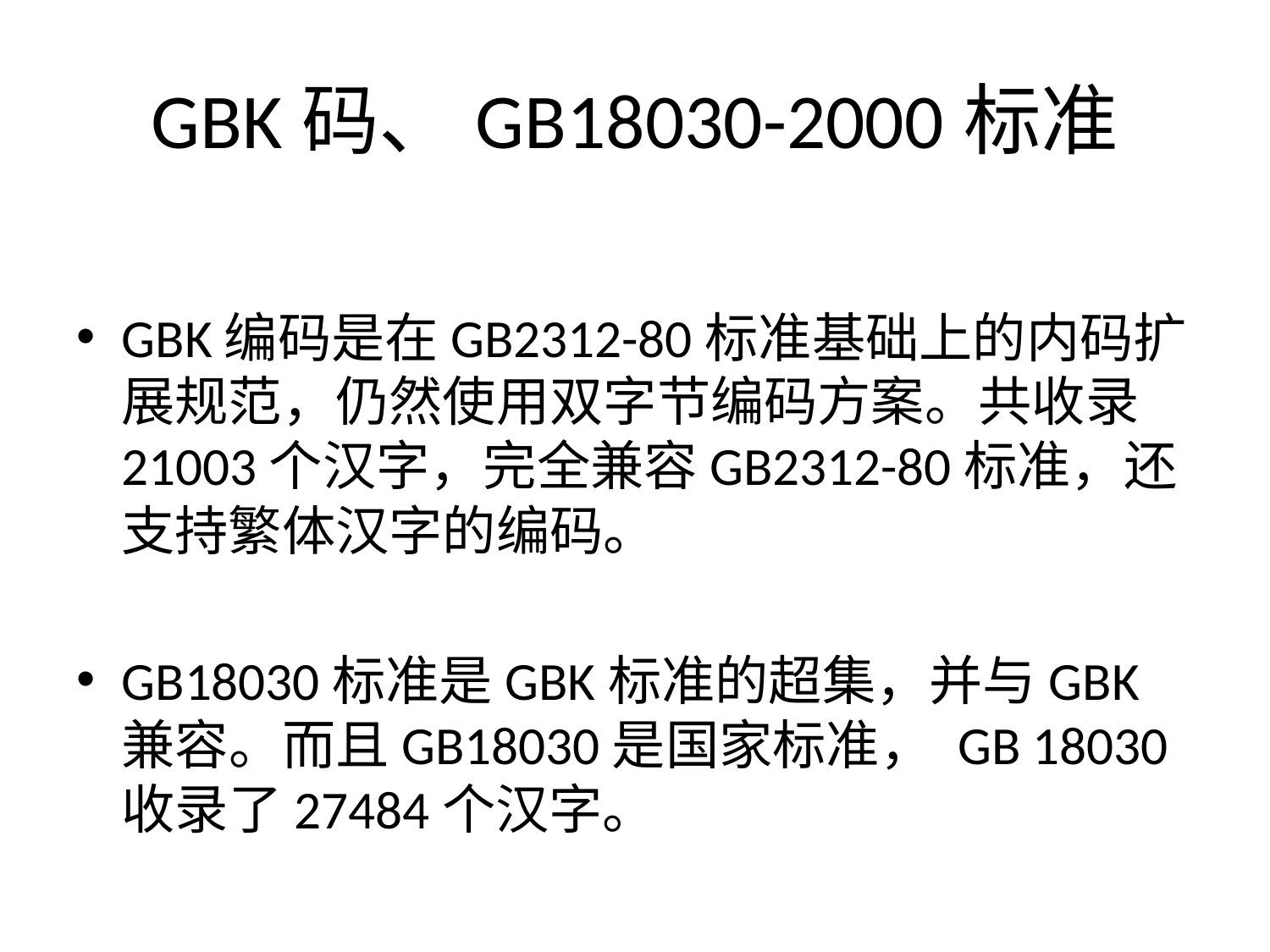

# GBK码、GB18030-2000标准

GBK编码是在GB2312-80标准基础上的内码扩展规范，仍然使用双字节编码方案。共收录21003个汉字，完全兼容GB2312-80标准，还支持繁体汉字的编码。

GB18030标准是GBK标准的超集，并与GBK兼容。而且GB18030是国家标准， GB 18030收录了27484个汉字。